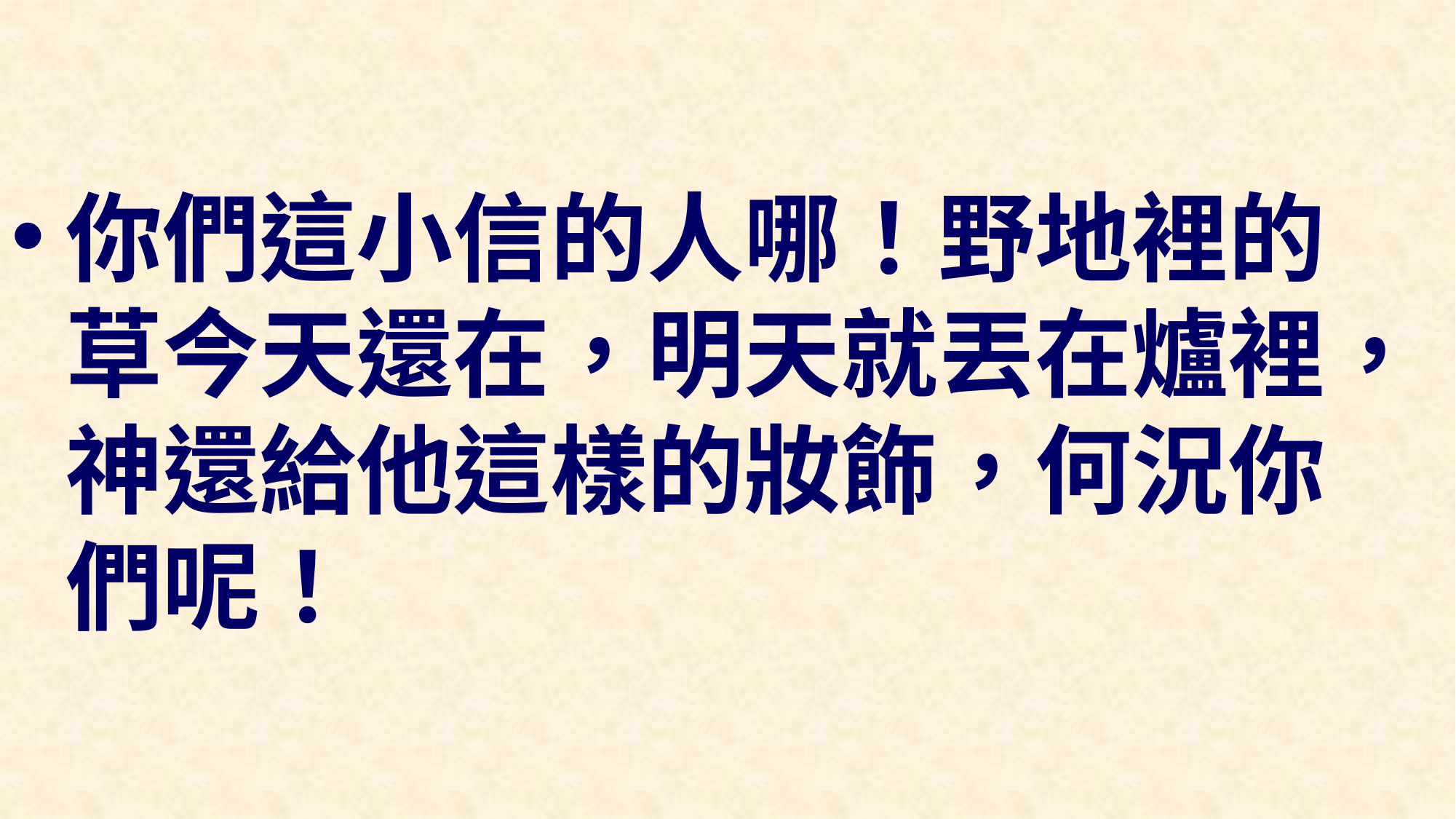

你們這小信的人哪！野地裡的草今天還在，明天就丟在爐裡，神還給他這樣的妝飾，何況你們呢！